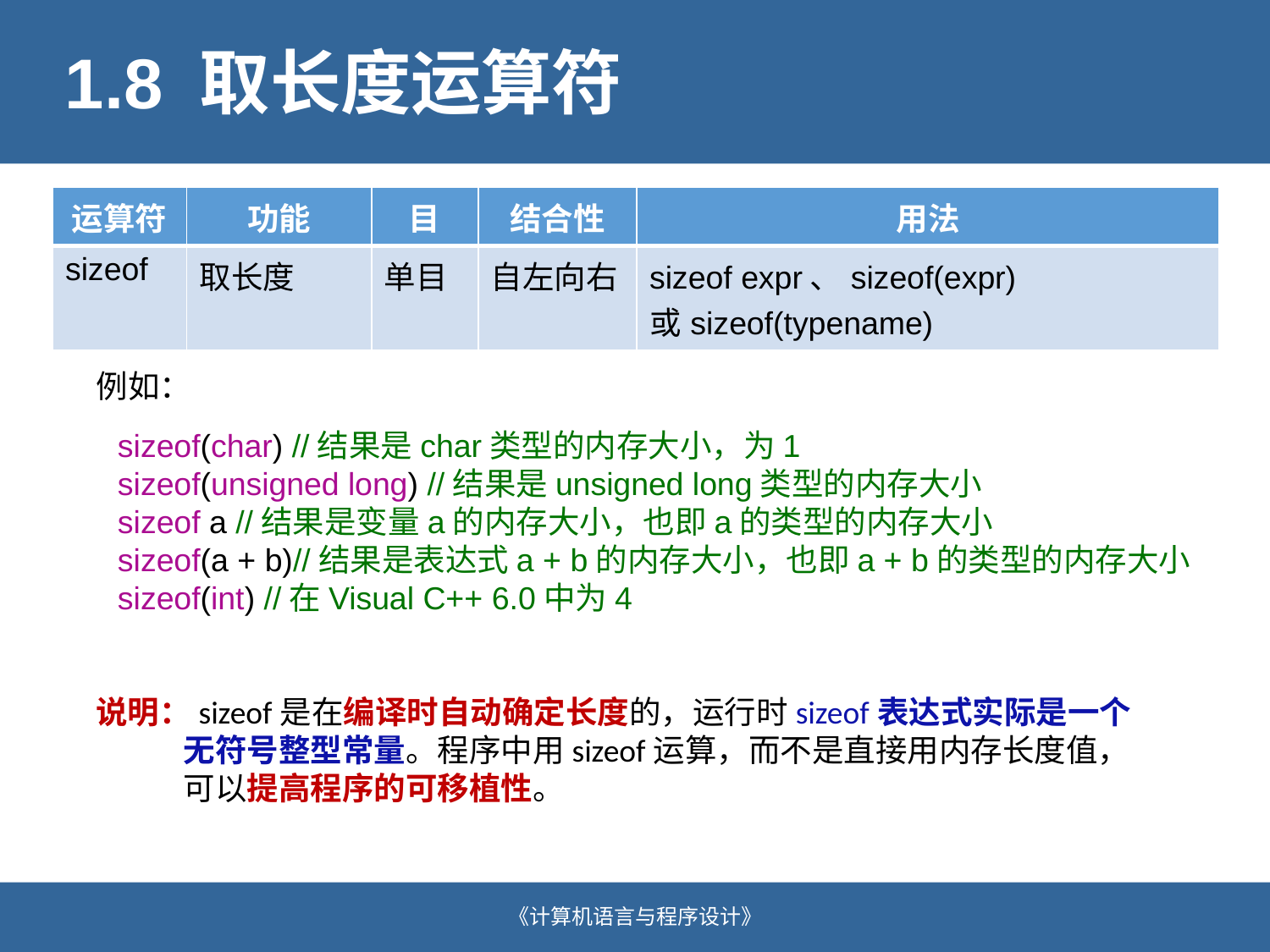

# 1.8 取长度运算符
| 运算符 | 功能 | 目 | 结合性 | 用法 |
| --- | --- | --- | --- | --- |
| sizeof | 取长度 | 单目 | 自左向右 | sizeof expr、sizeof(expr) 或sizeof(typename) |
例如：
sizeof(char) //结果是char类型的内存大小，为1
sizeof(unsigned long) //结果是unsigned long类型的内存大小
sizeof a //结果是变量a的内存大小，也即a的类型的内存大小
sizeof(a + b)//结果是表达式a + b的内存大小，也即a + b的类型的内存大小
sizeof(int) //在Visual C++ 6.0中为4
说明：sizeof是在编译时自动确定长度的，运行时sizeof表达式实际是一个无符号整型常量。程序中用sizeof运算，而不是直接用内存长度值，可以提高程序的可移植性。

《计算机语言与程序设计》
48